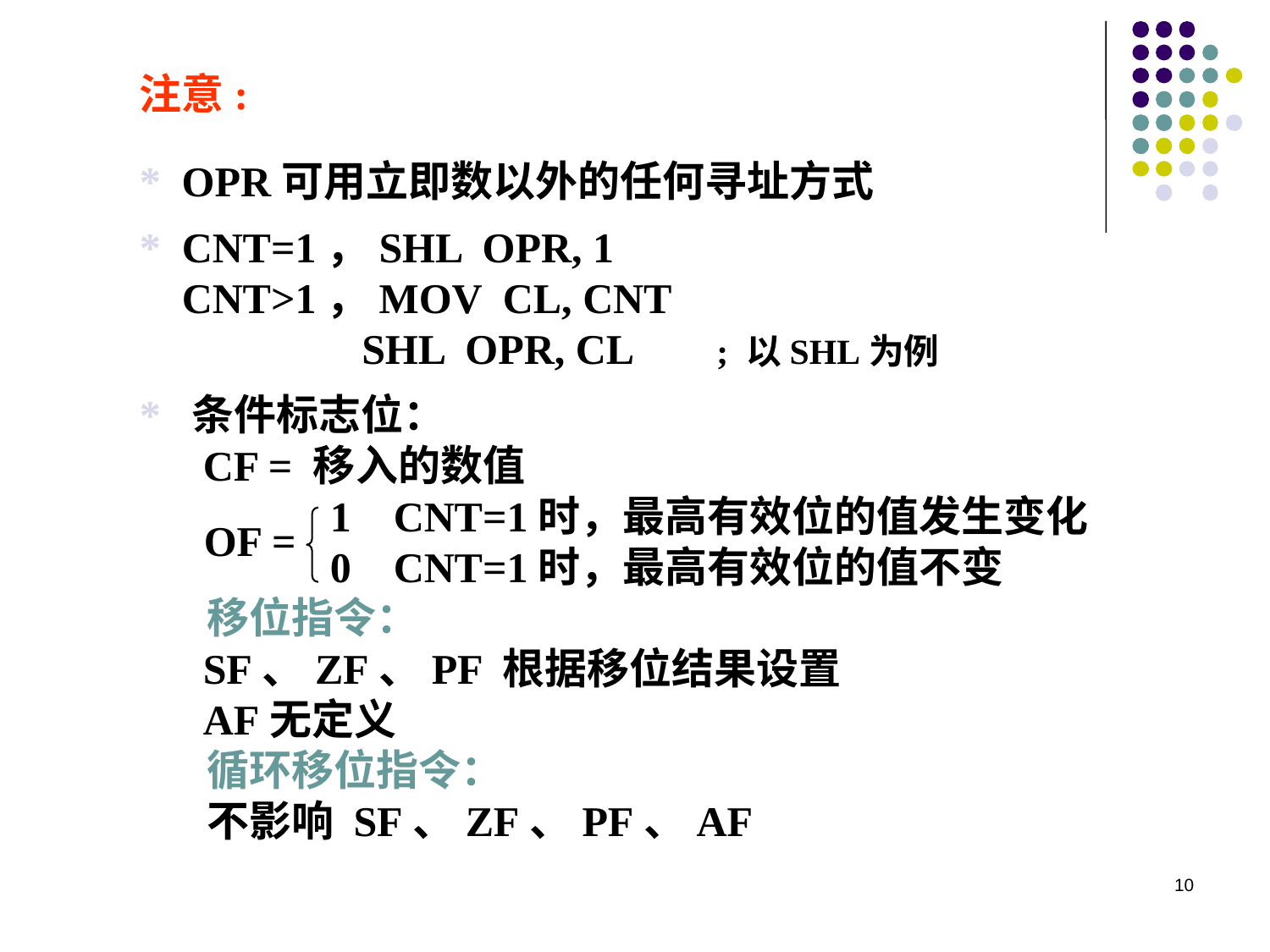

注意:
*  OPR可用立即数以外的任何寻址方式
*  CNT=1，SHL  OPR, 1
    CNT>1，MOV  CL, CNT
                     SHL  OPR, CL        ; 以SHL为例
*  条件标志位：
      CF = 移入的数值
                  1    CNT=1时，最高有效位的值发生变化
                  0    CNT=1时，最高有效位的值不变
      移位指令：
      SF、ZF、PF 根据移位结果设置
      AF无定义
      循环移位指令：
      不影响 SF、ZF、PF、AF

OF =

10